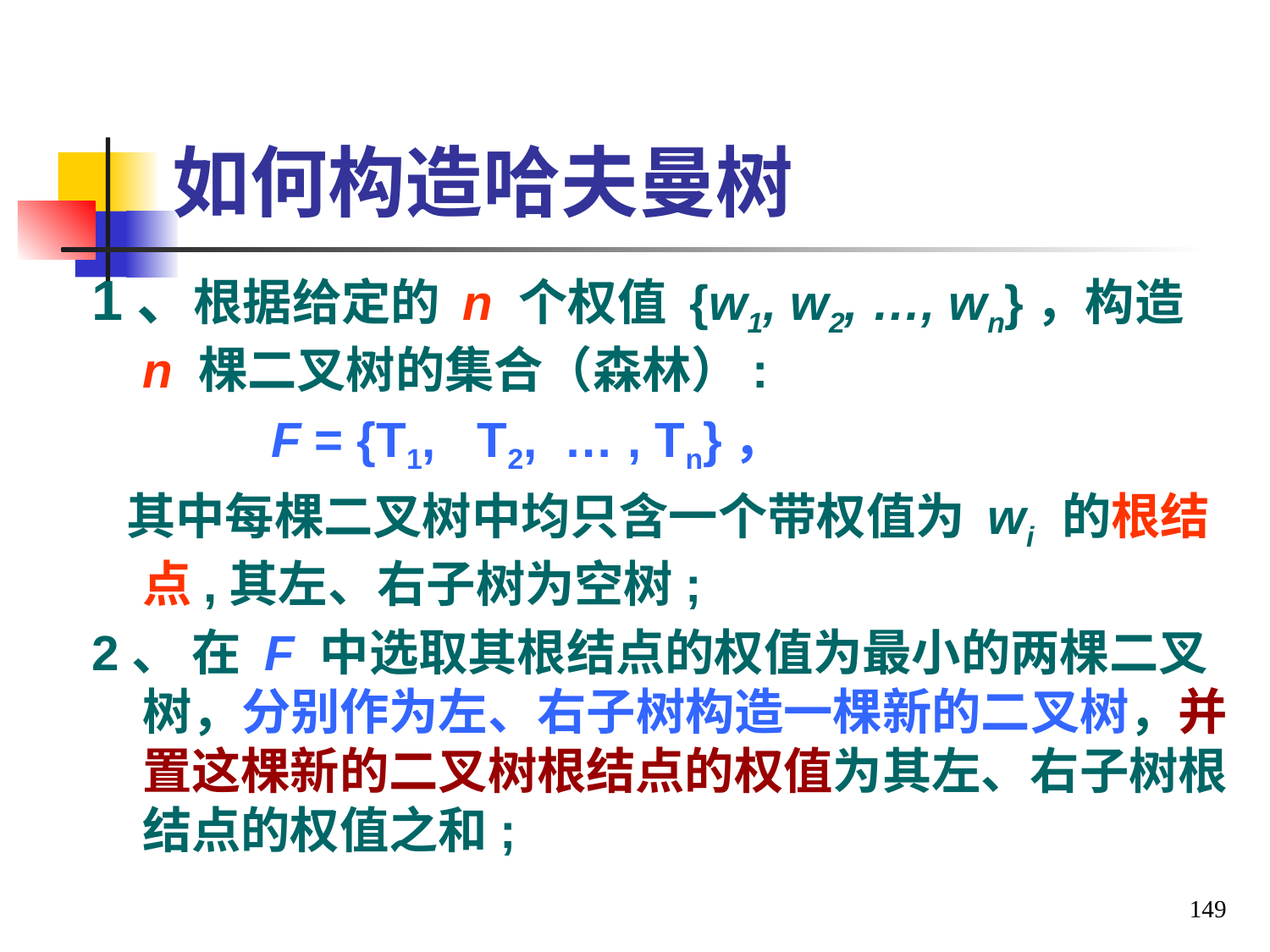

# 如何构造哈夫曼树
1、根据给定的 n 个权值 {w1, w2, …, wn}，构造 n 棵二叉树的集合（森林）:
             F = {T1,   T2,  … , Tn}，
  其中每棵二叉树中均只含一个带权值为 wi  的根结点,其左、右子树为空树;
2、 在 F 中选取其根结点的权值为最小的两棵二叉树，分别作为左、右子树构造一棵新的二叉树，并置这棵新的二叉树根结点的权值为其左、右子树根结点的权值之和;
149